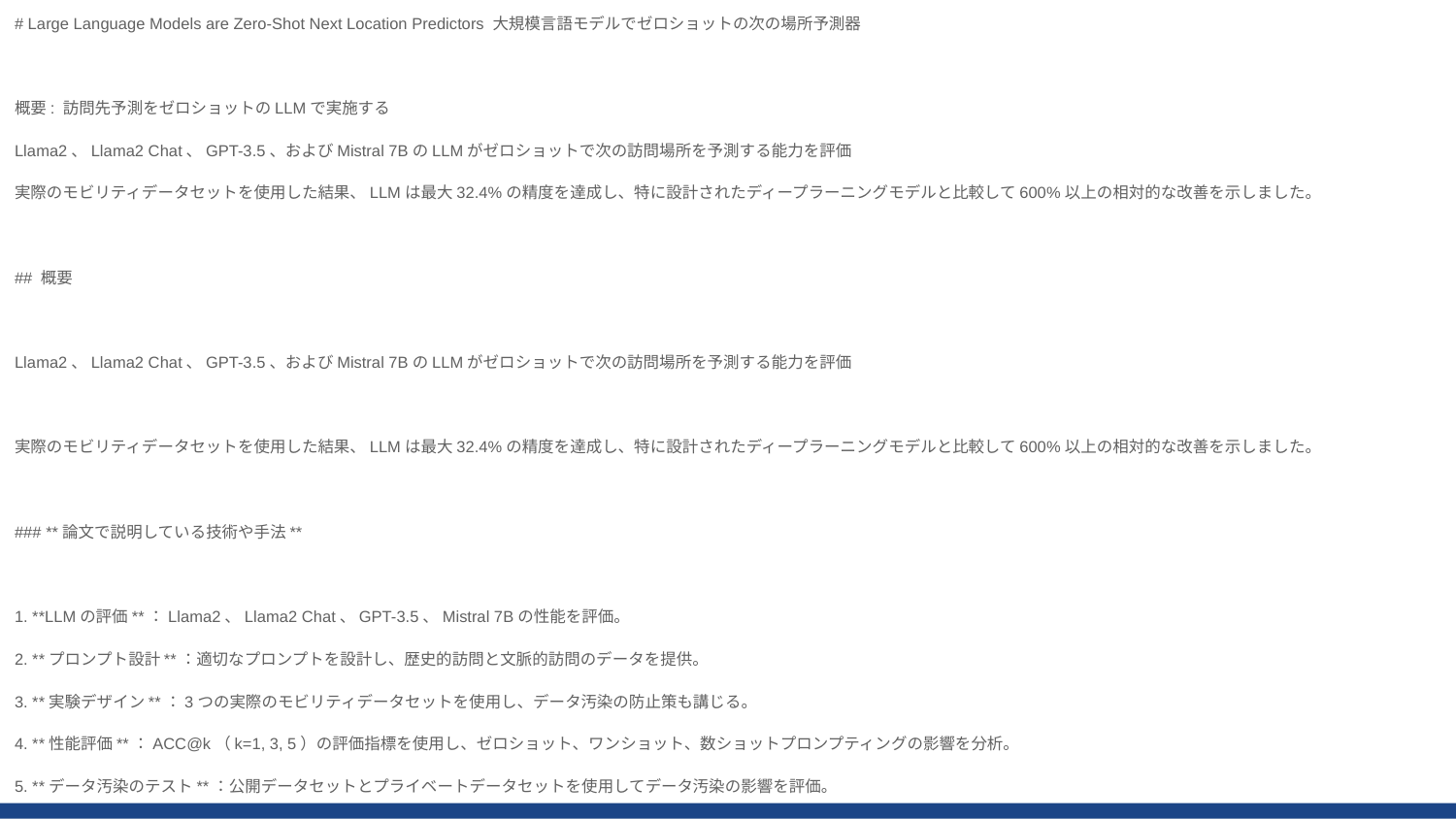

# Large Language Models are Zero-Shot Next Location Predictors 大規模言語モデルでゼロショットの次の場所予測器

概要: 訪問先予測をゼロショットのLLMで実施する
Llama2、Llama2 Chat、GPT-3.5、およびMistral 7BのLLMがゼロショットで次の訪問場所を予測する能力を評価
実際のモビリティデータセットを使用した結果、LLMは最大32.4%の精度を達成し、特に設計されたディープラーニングモデルと比較して600%以上の相対的な改善を示しました。

## 概要

Llama2、Llama2 Chat、GPT-3.5、およびMistral 7BのLLMがゼロショットで次の訪問場所を予測する能力を評価

実際のモビリティデータセットを使用した結果、LLMは最大32.4%の精度を達成し、特に設計されたディープラーニングモデルと比較して600%以上の相対的な改善を示しました。

### **論文で説明している技術や手法**

1. **LLMの評価**：Llama2、Llama2 Chat、GPT-3.5、Mistral 7Bの性能を評価。
2. **プロンプト設計**：適切なプロンプトを設計し、歴史的訪問と文脈的訪問のデータを提供。
3. **実験デザイン**：3つの実際のモビリティデータセットを使用し、データ汚染の防止策も講じる。
4. **性能評価**：ACC@k（k=1, 3, 5）の評価指標を使用し、ゼロショット、ワンショット、数ショットプロンプティングの影響を分析。
5. **データ汚染のテスト**：公開データセットとプライベートデータセットを使用してデータ汚染の影響を評価。

### **使用用途**

1. **交通管理と最適化**
2. **疾病拡散の制御**
3. **災害対応の管理**
4. **都市計画およびインフラ開発の支援**
5. **公共サービスの改善**

### **次に読むべき論文**

1. **"DeepMove: Predicting Human Mobility with Attentional Recurrent Networks" (Feng et al., 2018)**: 個人レベルの履歴的移動パターンを捉えるためのディープラーニング技術について説明。
2. **"STAN: Spatio-Temporal Attention Network for Next Location Recommendation" (Luo et al., 2021)**: 時間的および空間的データを用いた次の訪問場所の推奨に関する研究。
3. **"MobTCast: Leveraging Auxiliary Trajectory Forecasting for Human Mobility Prediction" (Xue et al., 2021)**: 時間的、意味的、社会的、地理的コンテキストを考慮した次の訪問場所予測のためのトランスフォーマーモデルについて。